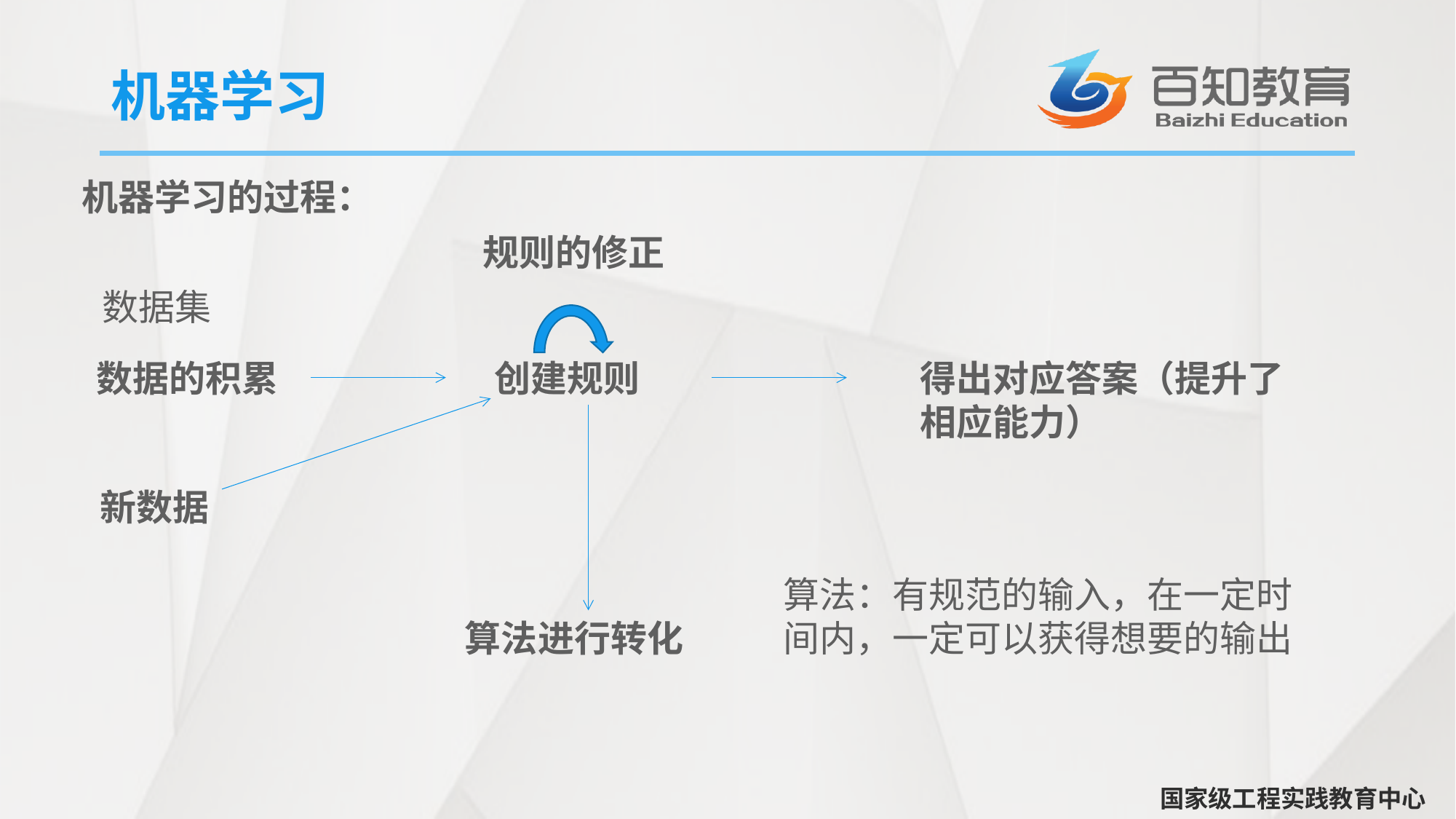

# 机器学习
机器学习的过程：

规则的修正
数据集

创建规则
得出对应答案（提升了相应能力）
数据的积累
新数据
算法：有规范的输入，在一定时间内，一定可以获得想要的输出
算法进行转化